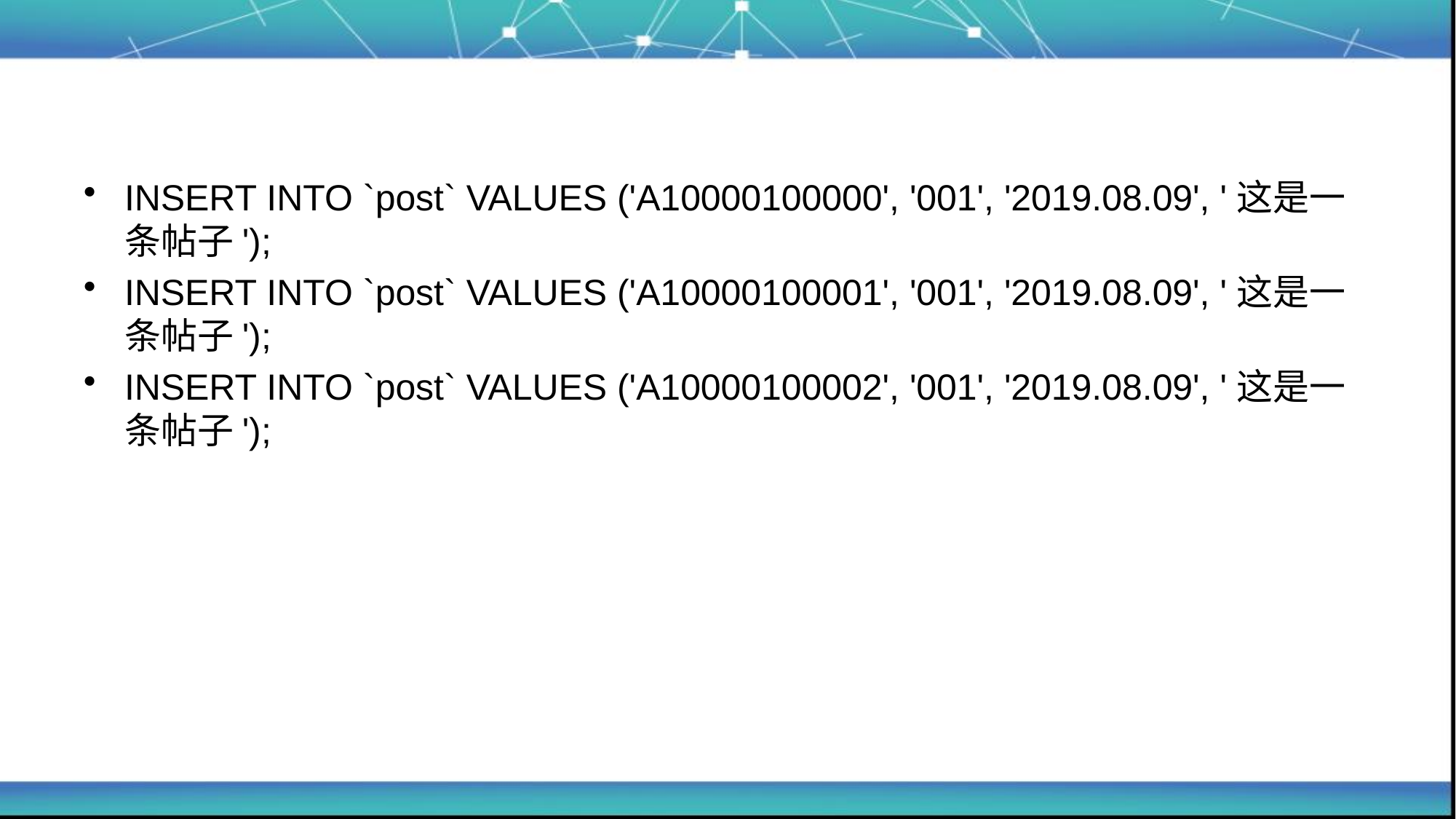

#
INSERT INTO `post` VALUES ('A10000100000', '001', '2019.08.09', '这是一条帖子');
INSERT INTO `post` VALUES ('A10000100001', '001', '2019.08.09', '这是一条帖子');
INSERT INTO `post` VALUES ('A10000100002', '001', '2019.08.09', '这是一条帖子');